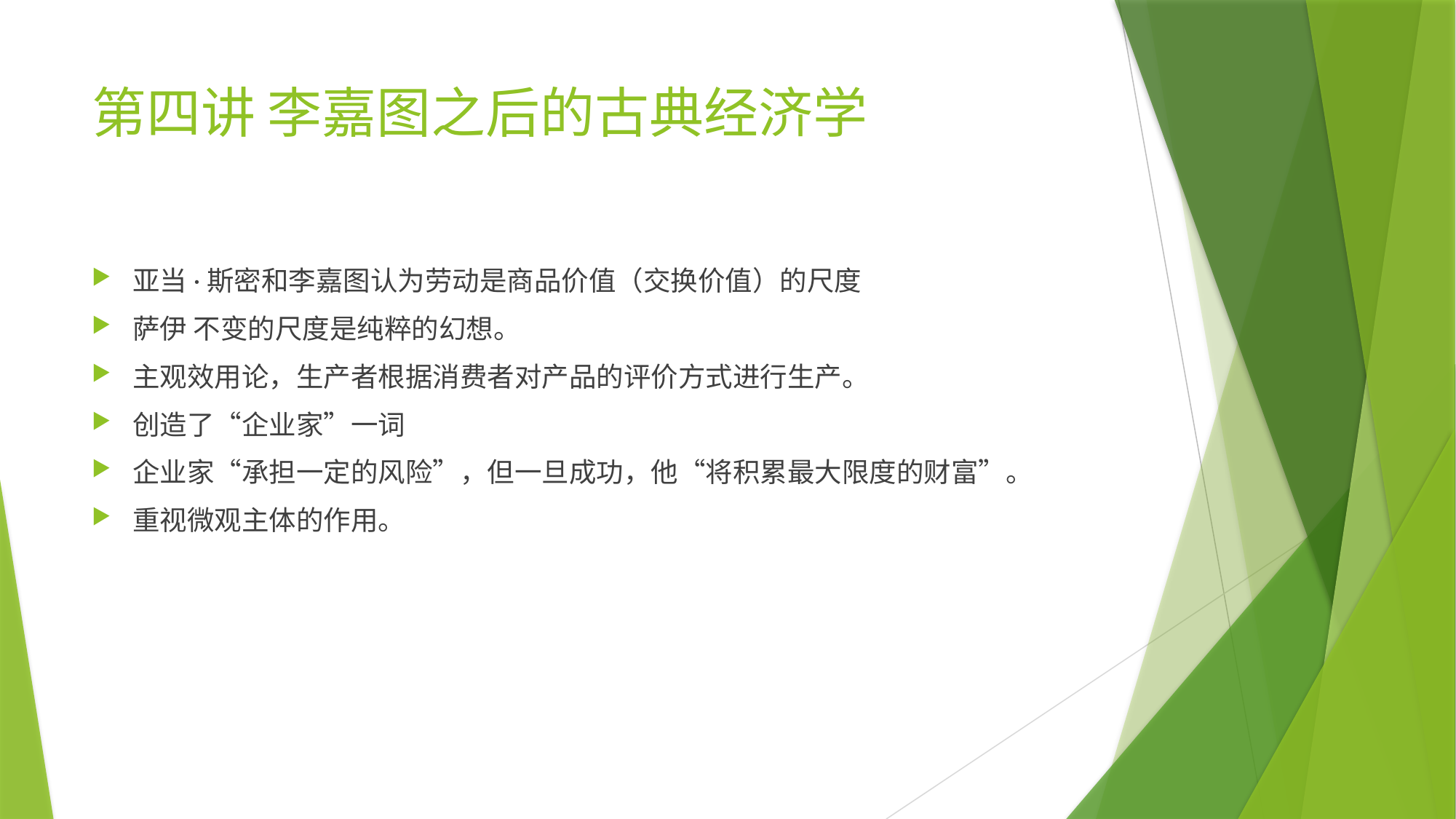

# 第四讲 李嘉图之后的古典经济学
亚当·斯密和李嘉图认为劳动是商品价值（交换价值）的尺度
萨伊 不变的尺度是纯粹的幻想。
主观效用论，生产者根据消费者对产品的评价方式进行生产。
创造了“企业家”一词
企业家“承担一定的风险”，但一旦成功，他“将积累最大限度的财富”。
重视微观主体的作用。